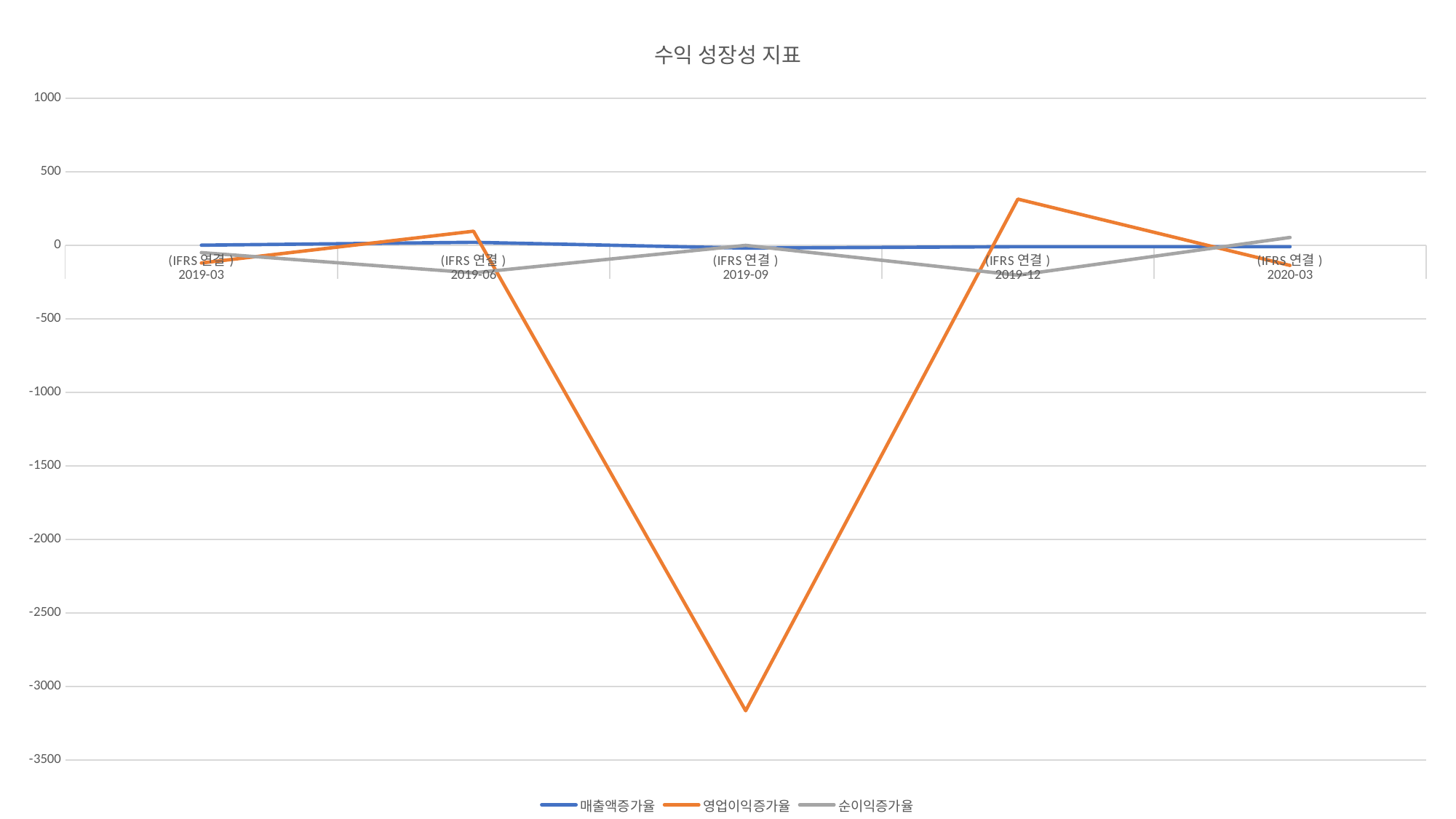

### Chart: 수익 성장성 지표

| Category |  |  |  |
|---|---|---|---|
| (IFRS연결) | 1.3 | -119.62 | -49.36 |
| (IFRS연결) | 20.84 | 96.37 | -187.07 |
| (IFRS연결) | -18.47 | -3165.48 | 0.17 |
| (IFRS연결) | -8.96 | 314.77 | -202.8 |
| (IFRS연결) | -8.92 | -136.41 | 53.96 |